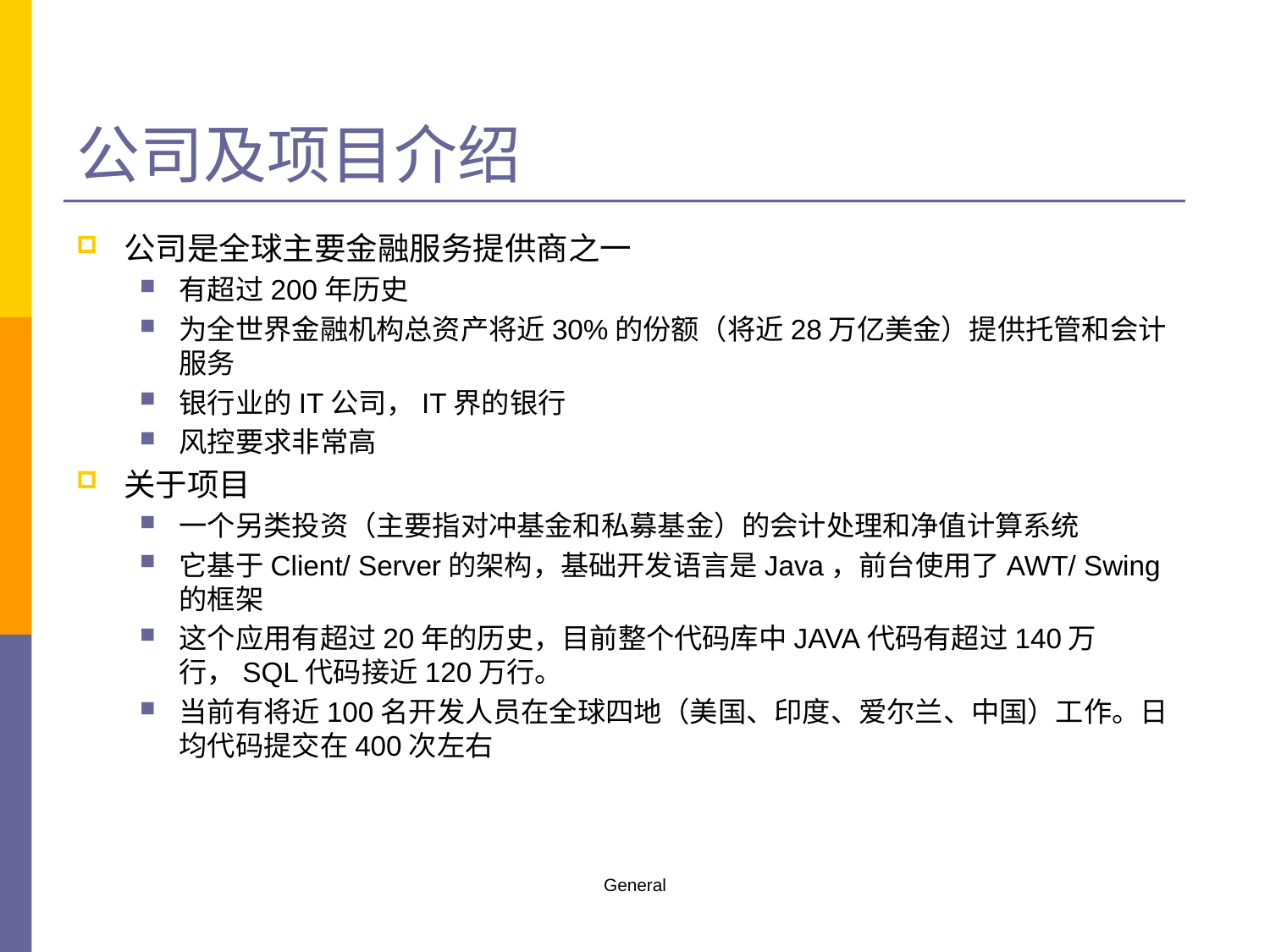

# 公司及项目介绍
公司是全球主要金融服务提供商之一
有超过200年历史
为全世界金融机构总资产将近30%的份额（将近28万亿美金）提供托管和会计服务
银行业的IT公司，IT界的银行
风控要求非常高
关于项目
一个另类投资（主要指对冲基金和私募基金）的会计处理和净值计算系统
它基于Client/ Server的架构，基础开发语言是Java，前台使用了AWT/ Swing的框架
这个应用有超过20年的历史，目前整个代码库中JAVA代码有超过140万行，SQL代码接近120万行。
当前有将近100名开发人员在全球四地（美国、印度、爱尔兰、中国）工作。日均代码提交在400次左右

General